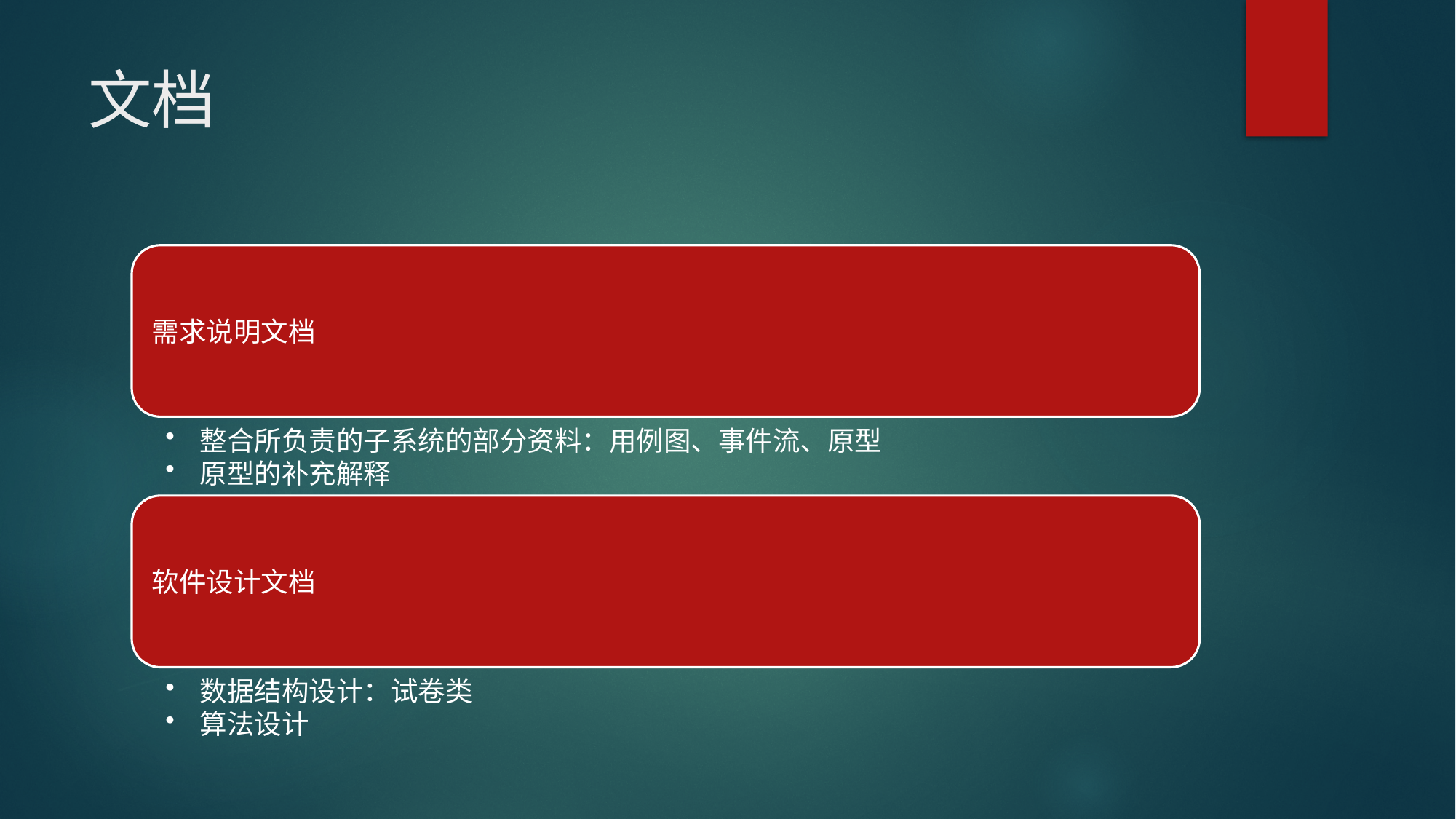

# 文档
需求说明文档
整合所负责的子系统的部分资料：用例图、事件流、原型
软件设计文档
数据结构设计：试卷类
原型的补充解释
算法设计